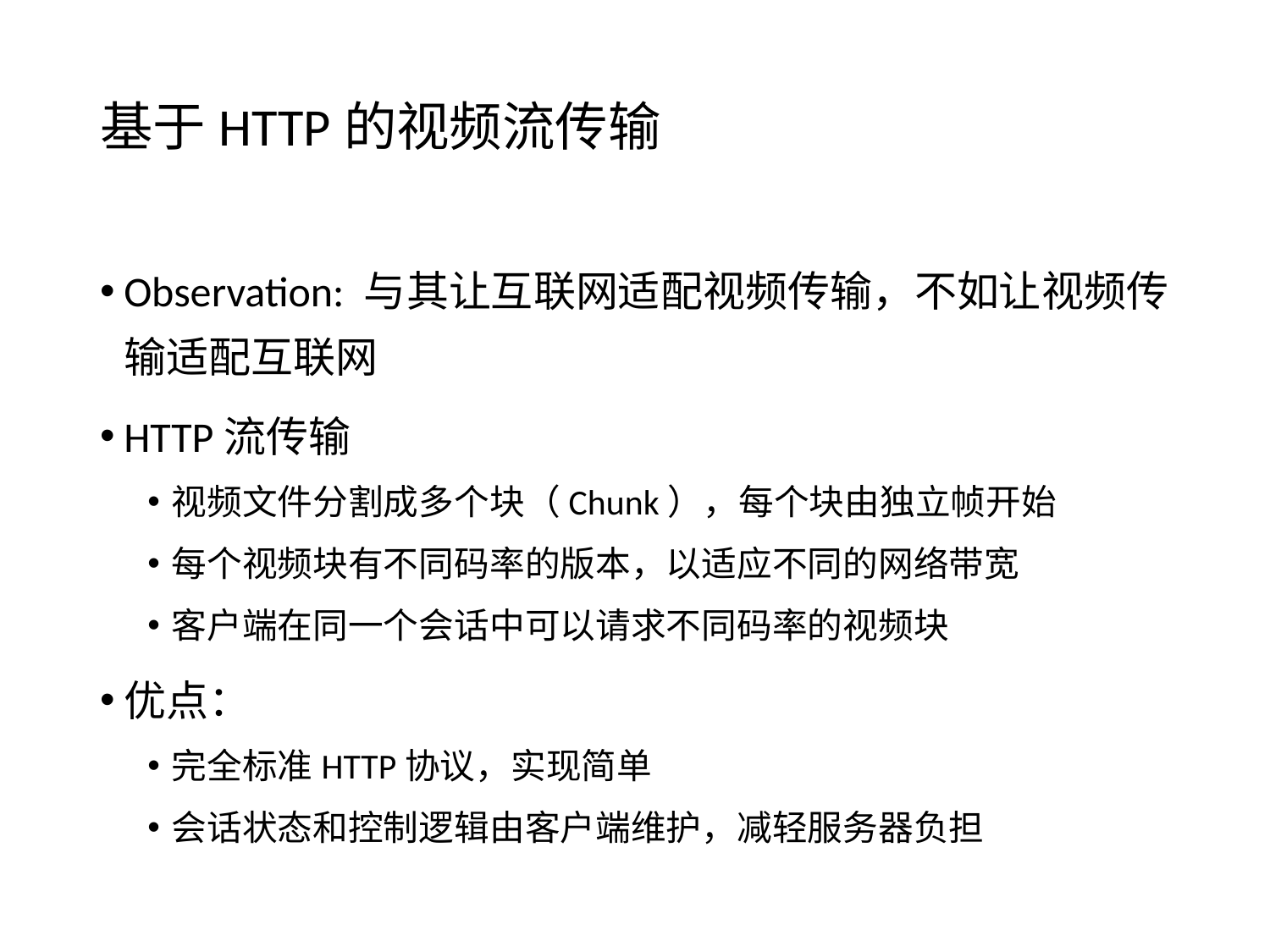

# 基于HTTP的视频流传输
Observation: 与其让互联网适配视频传输，不如让视频传输适配互联网
HTTP流传输
视频文件分割成多个块（Chunk），每个块由独立帧开始
每个视频块有不同码率的版本，以适应不同的网络带宽
客户端在同一个会话中可以请求不同码率的视频块
优点：
完全标准HTTP协议，实现简单
会话状态和控制逻辑由客户端维护，减轻服务器负担
58